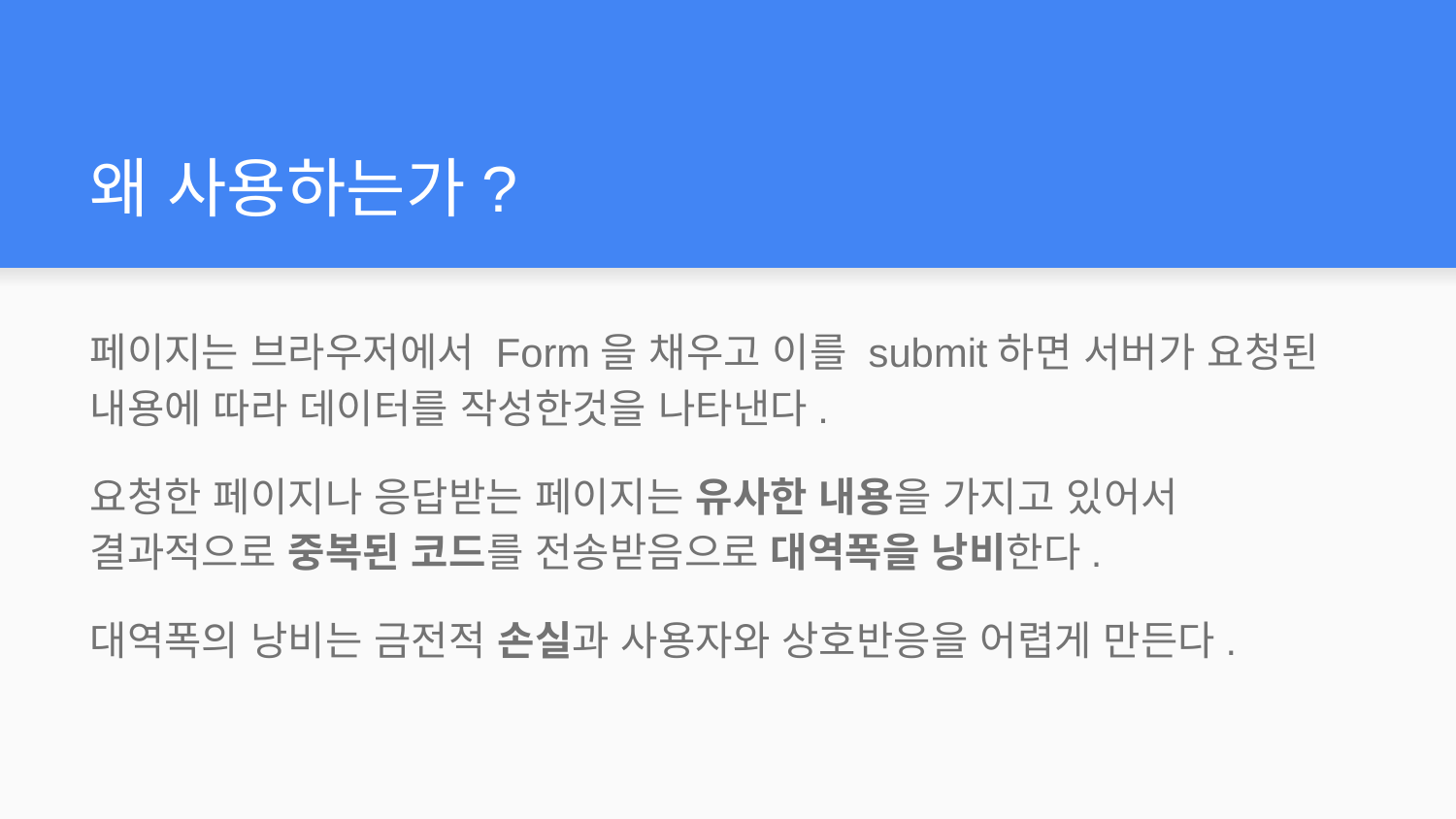

# 왜 사용하는가?
페이지는 브라우저에서 Form을 채우고 이를 submit하면 서버가 요청된 내용에 따라 데이터를 작성한것을 나타낸다.
요청한 페이지나 응답받는 페이지는 유사한 내용을 가지고 있어서 결과적으로 중복된 코드를 전송받음으로 대역폭을 낭비한다.
대역폭의 낭비는 금전적 손실과 사용자와 상호반응을 어렵게 만든다.